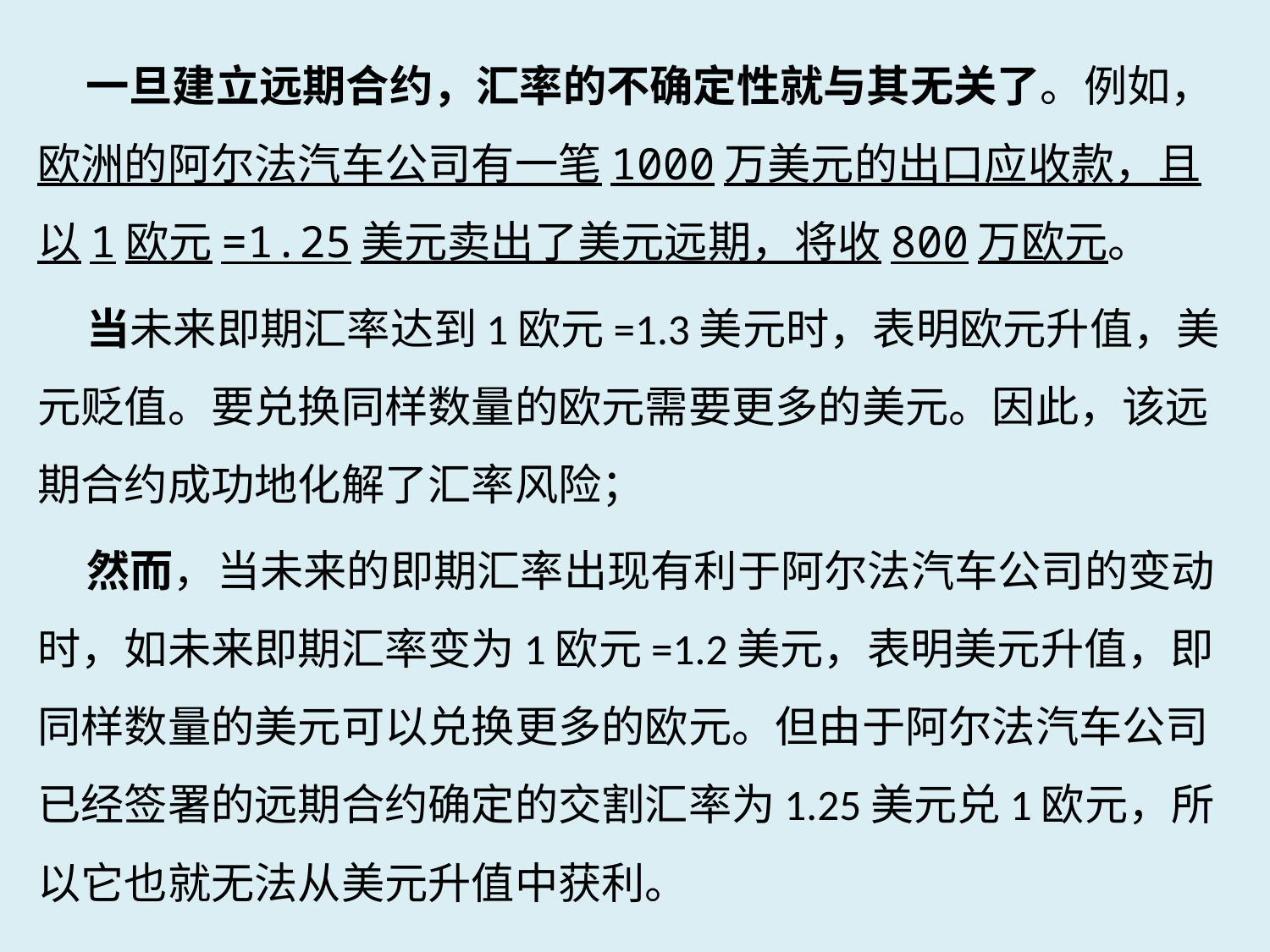

一旦建立远期合约，汇率的不确定性就与其无关了。例如，欧洲的阿尔法汽车公司有一笔1000万美元的出口应收款，且以1欧元=1.25美元卖出了美元远期，将收800万欧元。
    当未来即期汇率达到1欧元=1.3美元时，表明欧元升值，美元贬值。要兑换同样数量的欧元需要更多的美元。因此，该远期合约成功地化解了汇率风险；
    然而，当未来的即期汇率出现有利于阿尔法汽车公司的变动时，如未来即期汇率变为1欧元=1.2美元，表明美元升值，即同样数量的美元可以兑换更多的欧元。但由于阿尔法汽车公司已经签署的远期合约确定的交割汇率为1.25美元兑1欧元，所以它也就无法从美元升值中获利。